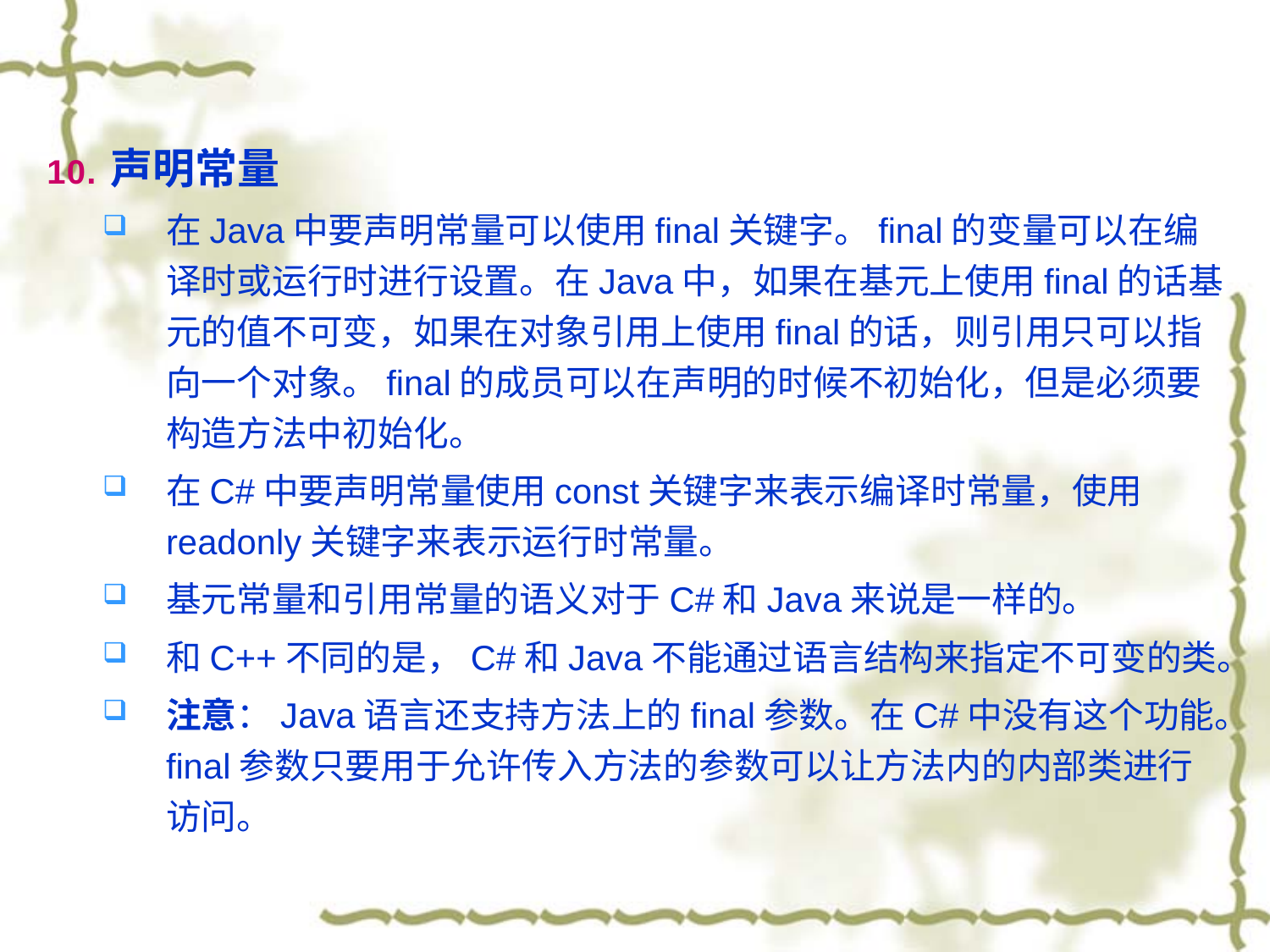

声明常量
在Java中要声明常量可以使用final关键字。final的变量可以在编译时或运行时进行设置。在Java中，如果在基元上使用final的话基元的值不可变，如果在对象引用上使用final的话，则引用只可以指向一个对象。final的成员可以在声明的时候不初始化，但是必须要构造方法中初始化。
在C#中要声明常量使用const关键字来表示编译时常量，使用readonly关键字来表示运行时常量。
基元常量和引用常量的语义对于C#和Java来说是一样的。
和C++不同的是，C#和Java不能通过语言结构来指定不可变的类。
注意：Java语言还支持方法上的final参数。在C#中没有这个功能。final参数只要用于允许传入方法的参数可以让方法内的内部类进行访问。